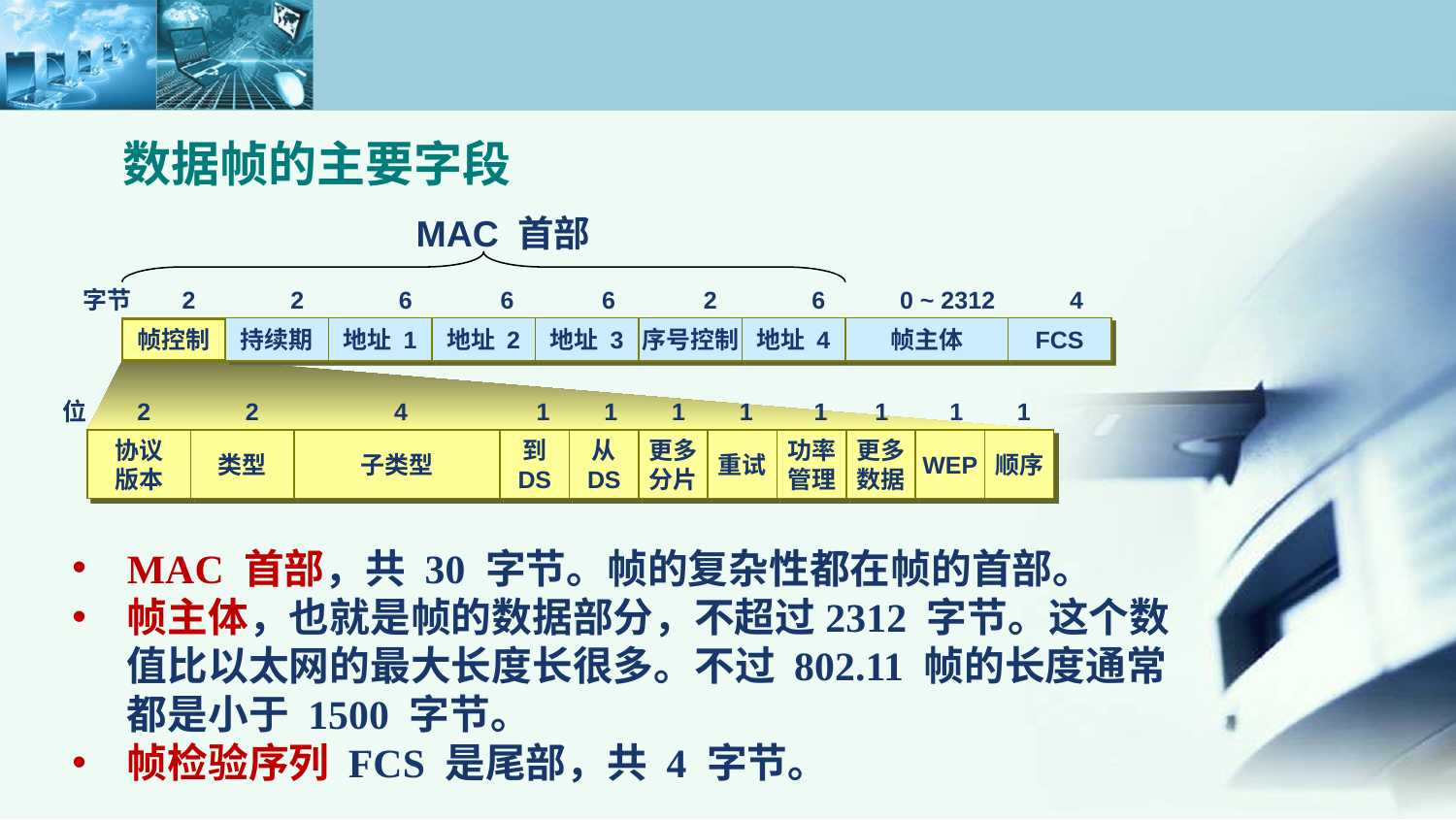

# 数据帧的主要字段
MAC 首部
字节        2              2              6             6             6             2              6           0 ~ 2312           4
帧控制
持续期
地址 1
地址 2
地址 3
序号控制
地址 4
帧主体
FCS

位        2              2                    4                   1        1        1        1         1       1         1        1
协议
版本
类型
子类型
到
DS
从
DS
更多
分片
重试
功率
管理
更多
数据
WEP
顺序
MAC 首部，共 30 字节。帧的复杂性都在帧的首部。
帧主体，也就是帧的数据部分，不超过2312 字节。这个数值比以太网的最大长度长很多。不过 802.11 帧的长度通常都是小于 1500 字节。
帧检验序列 FCS 是尾部，共 4 字节。